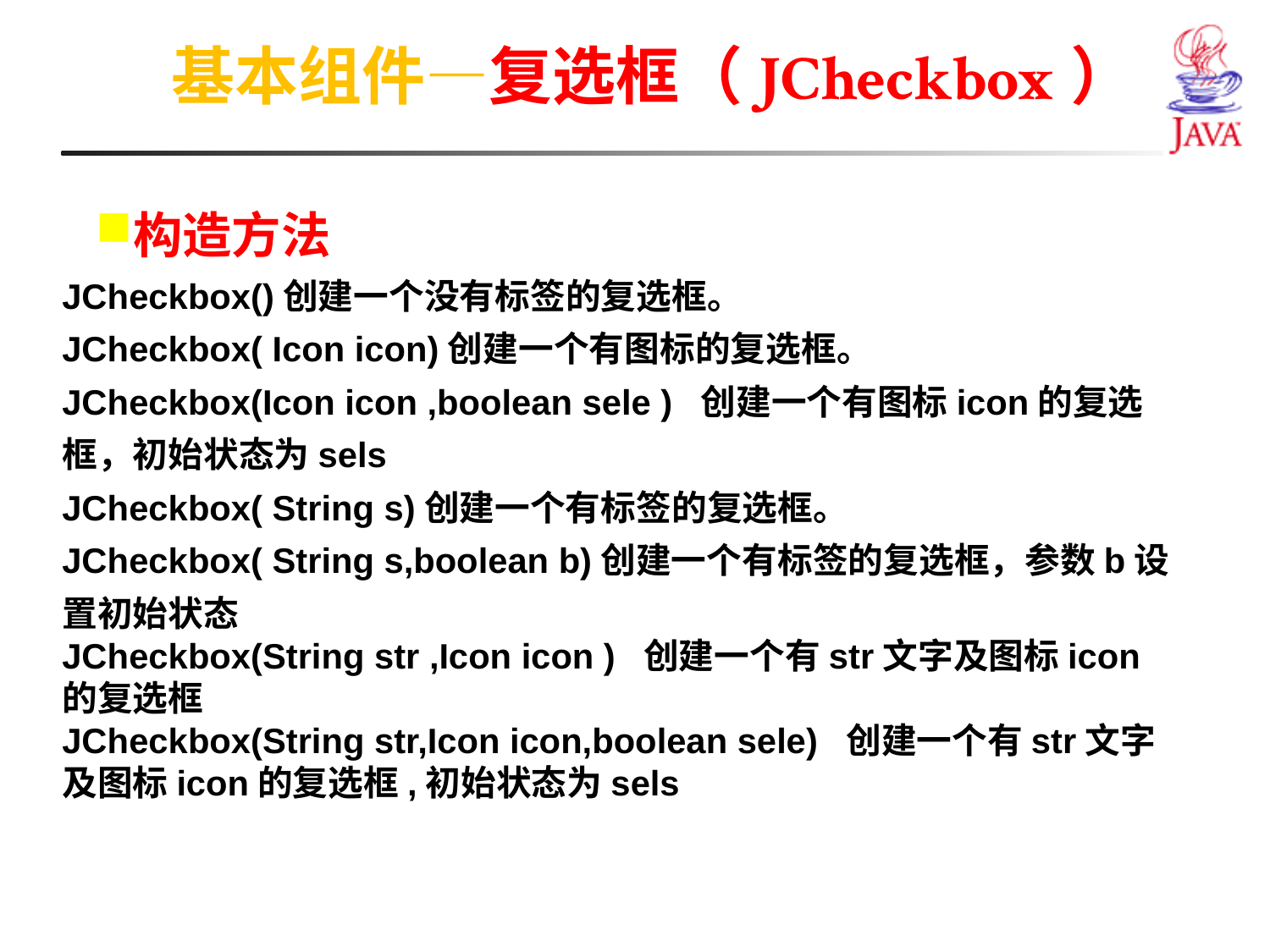

基本组件—复选框（JCheckbox）

构造方法
JCheckbox()创建一个没有标签的复选框。
JCheckbox( Icon icon)创建一个有图标的复选框。
JCheckbox(Icon icon ,boolean sele )  创建一个有图标icon的复选框，初始状态为sels
JCheckbox( String s)创建一个有标签的复选框。
JCheckbox( String s,boolean b)创建一个有标签的复选框，参数b设置初始状态
JCheckbox(String str ,Icon icon )  创建一个有str文字及图标icon的复选框
JCheckbox(String str,Icon icon,boolean sele)  创建一个有str文字及图标icon的复选框,初始状态为sels